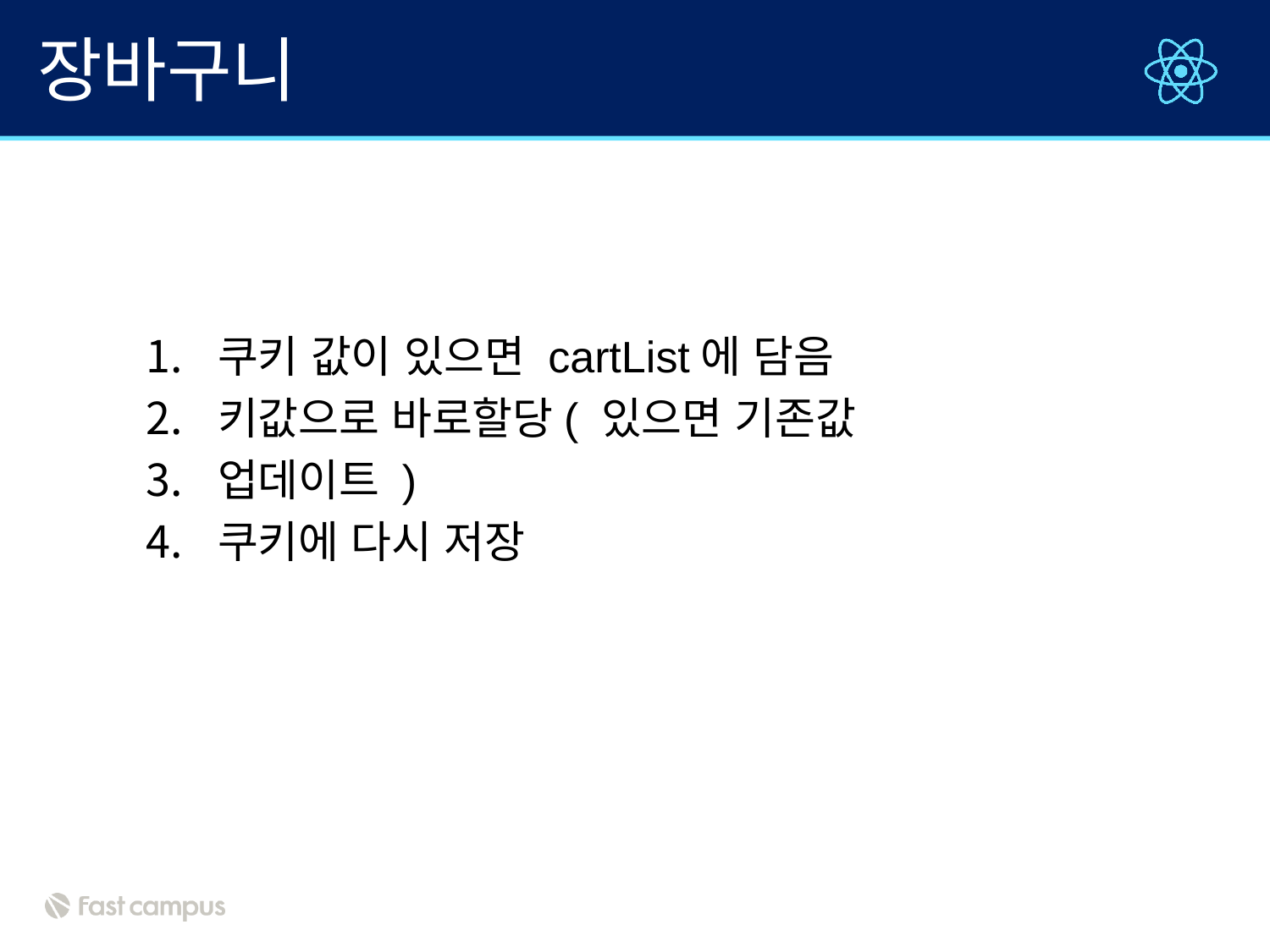

# 장바구니

쿠키 값이 있으면 cartList에 담음
키값으로 바로할당( 있으면 기존값
업데이트 )
쿠키에 다시 저장